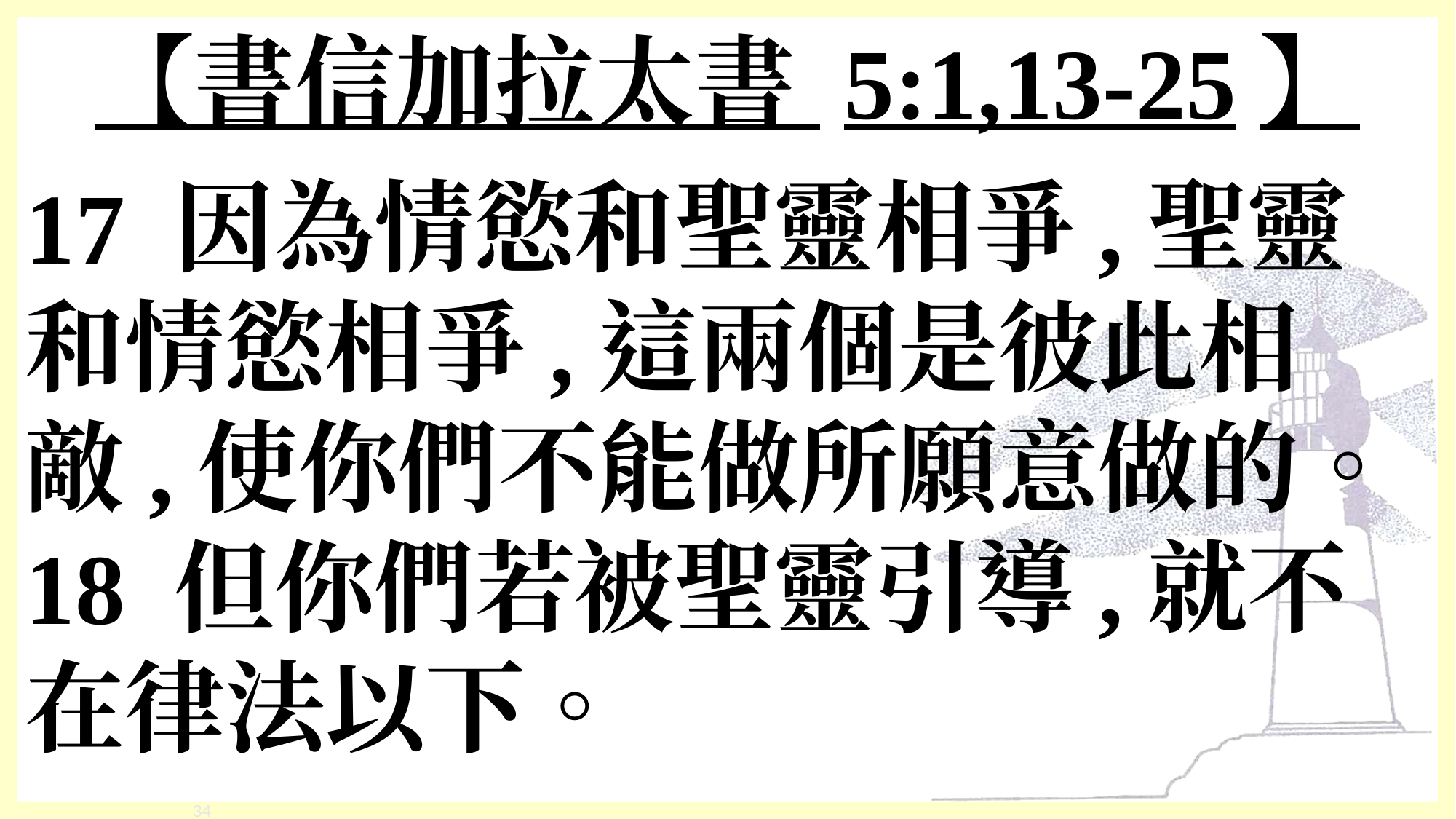

# 【書信加拉太書 5:1,13-25】
17 因為情慾和聖靈相爭,聖靈和情慾相爭,這兩個是彼此相敵,使你們不能做所願意做的。18 但你們若被聖靈引導,就不在律法以下。
34